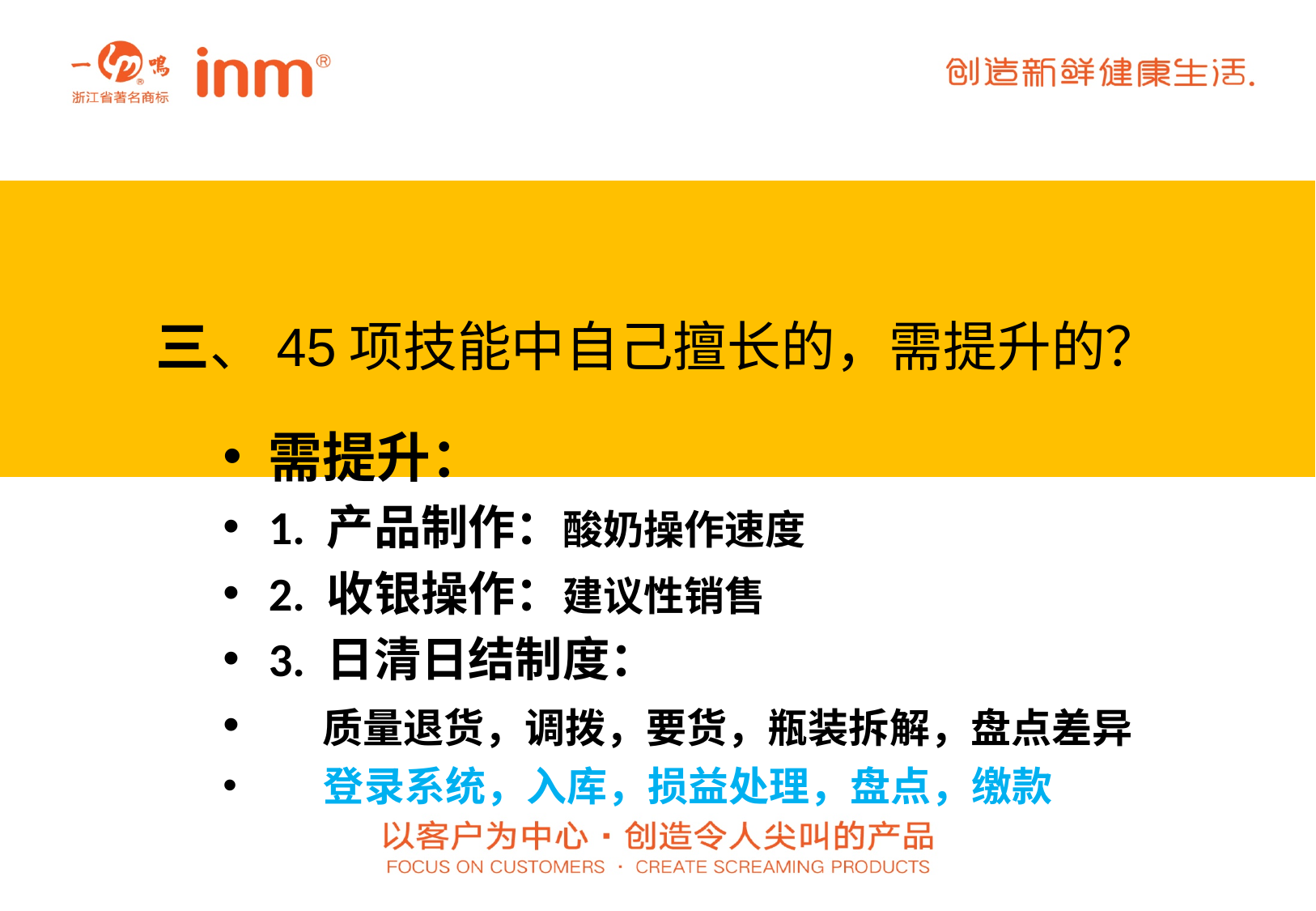

三、45项技能中自己擅长的，需提升的？

需提升：
1. 产品制作：酸奶操作速度
2. 收银操作：建议性销售
3. 日清日结制度：
    质量退货，调拨，要货，瓶装拆解，盘点差异
     登录系统，入库，损益处理，盘点，缴款